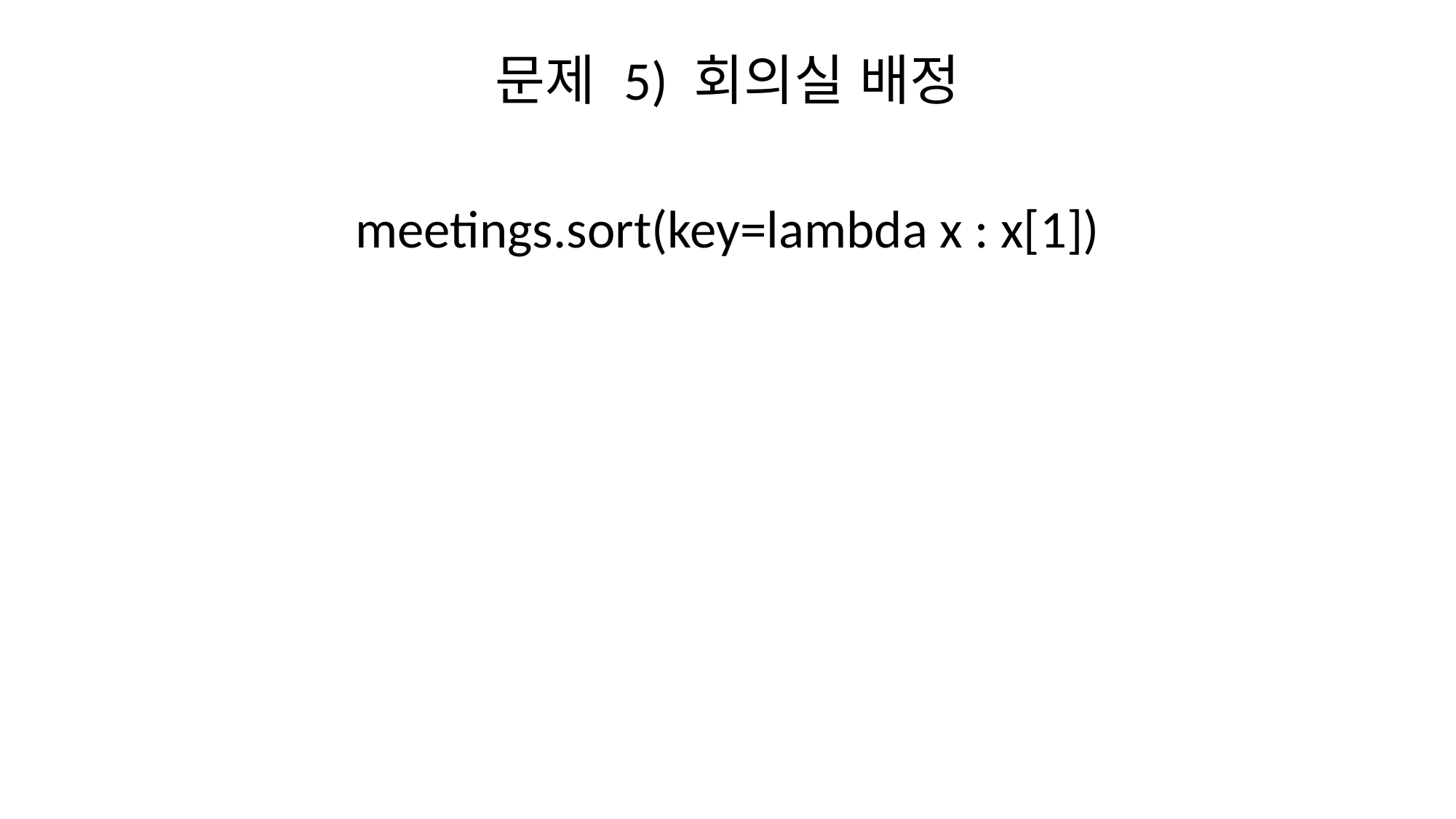

# 문제 5) 회의실 배정
meetings.sort(key=lambda x : x[1])